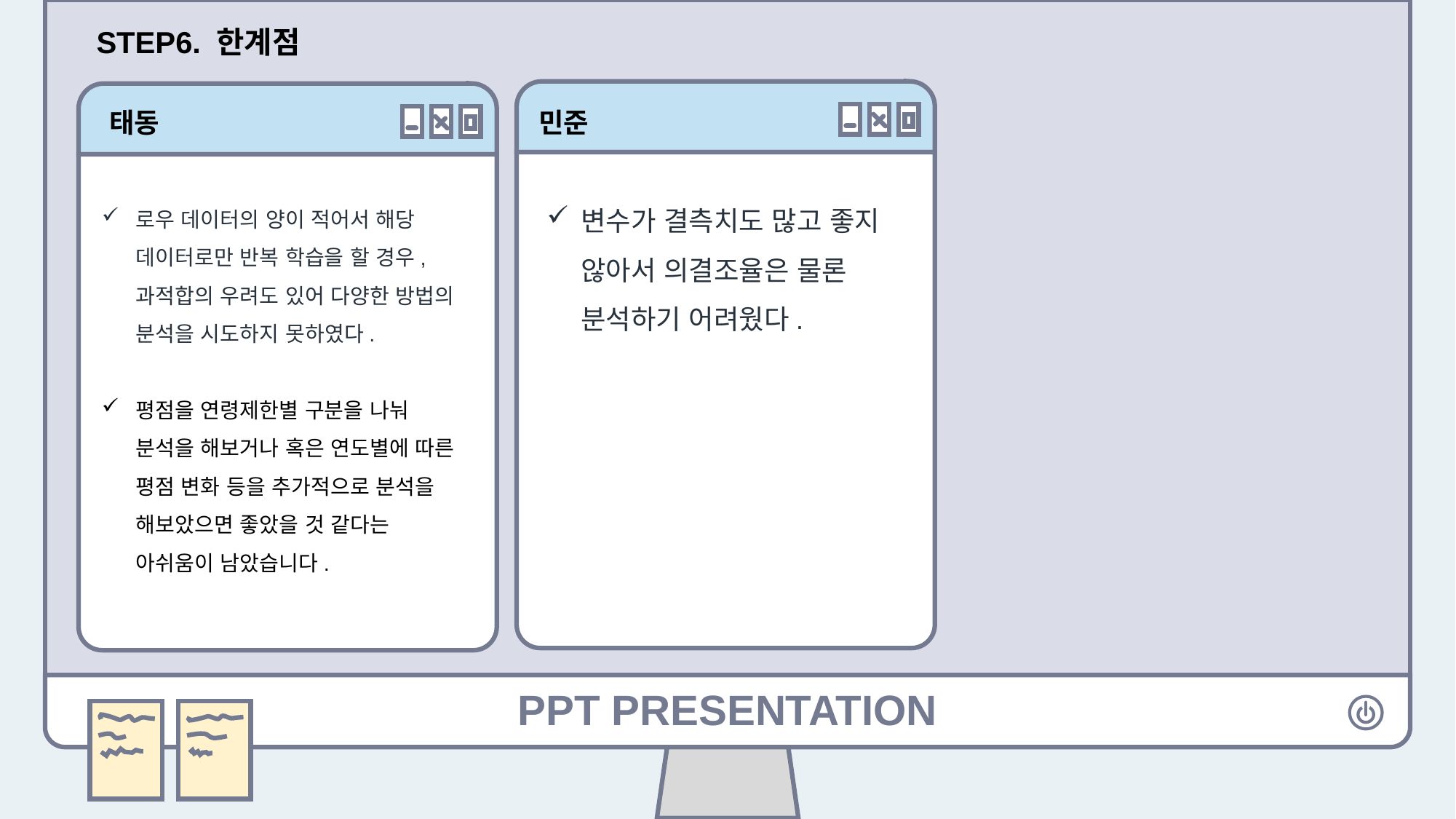

STEP6. 한계점

태동
민준
변수가 결측치도 많고 좋지 않아서 의결조율은 물론 분석하기 어려웠다.
로우 데이터의 양이 적어서 해당 데이터로만 반복 학습을 할 경우, 과적합의 우려도 있어 다양한 방법의 분석을 시도하지 못하였다.

평점을 연령제한별 구분을 나눠 분석을 해보거나 혹은 연도별에 따른 평점 변화 등을 추가적으로 분석을 해보았으면 좋았을 것 같다는 아쉬움이 남았습니다.
PPT PRESENTATION